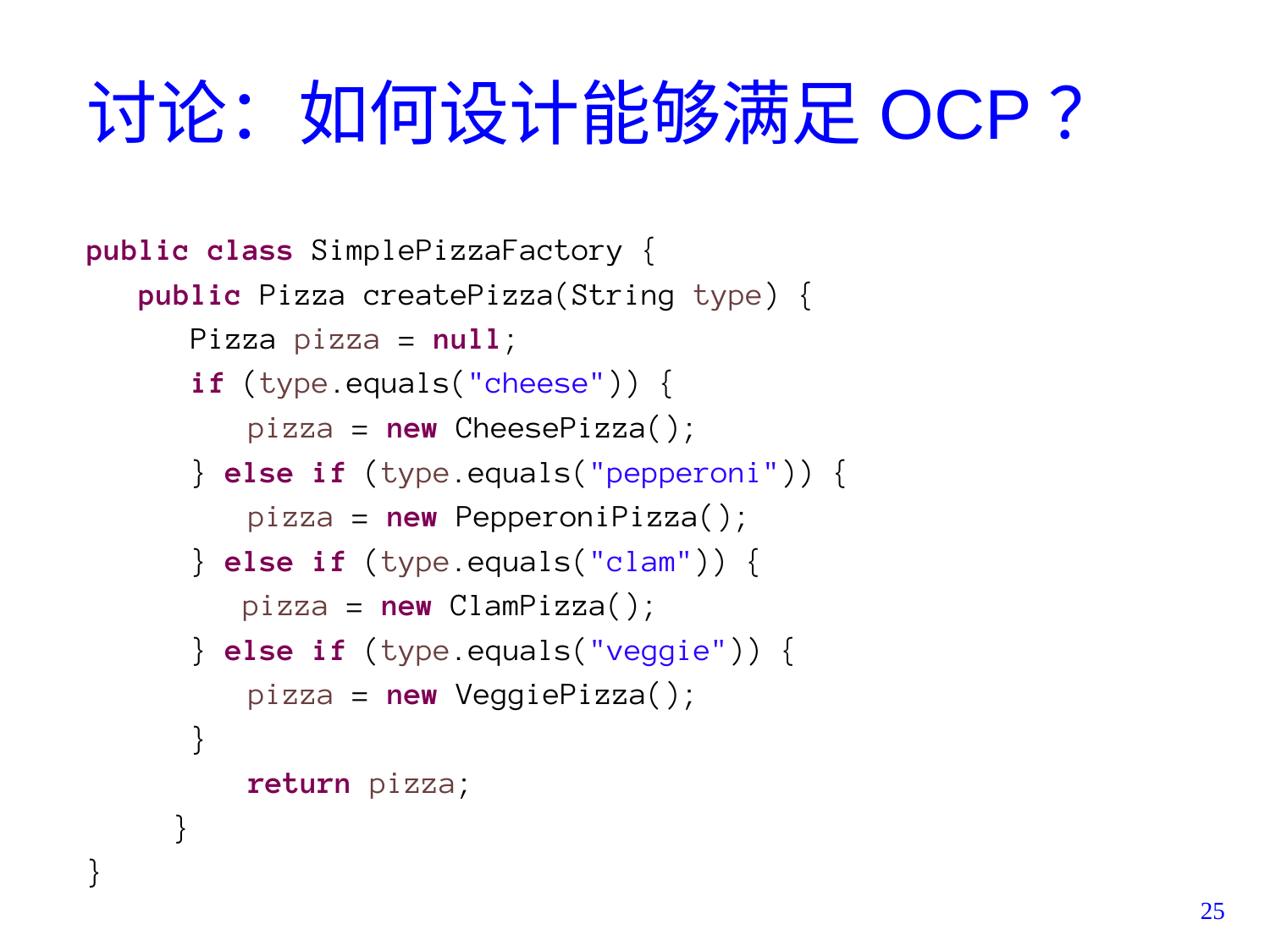

# 讨论：如何设计能够满足OCP？
public class SimplePizzaFactory {
   public Pizza createPizza(String type) {
      Pizza pizza = null;
      if (type.equals("cheese")) {
	  pizza = new CheesePizza();
      } else if (type.equals("pepperoni")) {
	  pizza = new PepperoniPizza();
      } else if (type.equals("clam")) {
         pizza = new ClamPizza();
      } else if (type.equals("veggie")) {
	  pizza = new VeggiePizza();
      }
	  return pizza;
     }
}
25